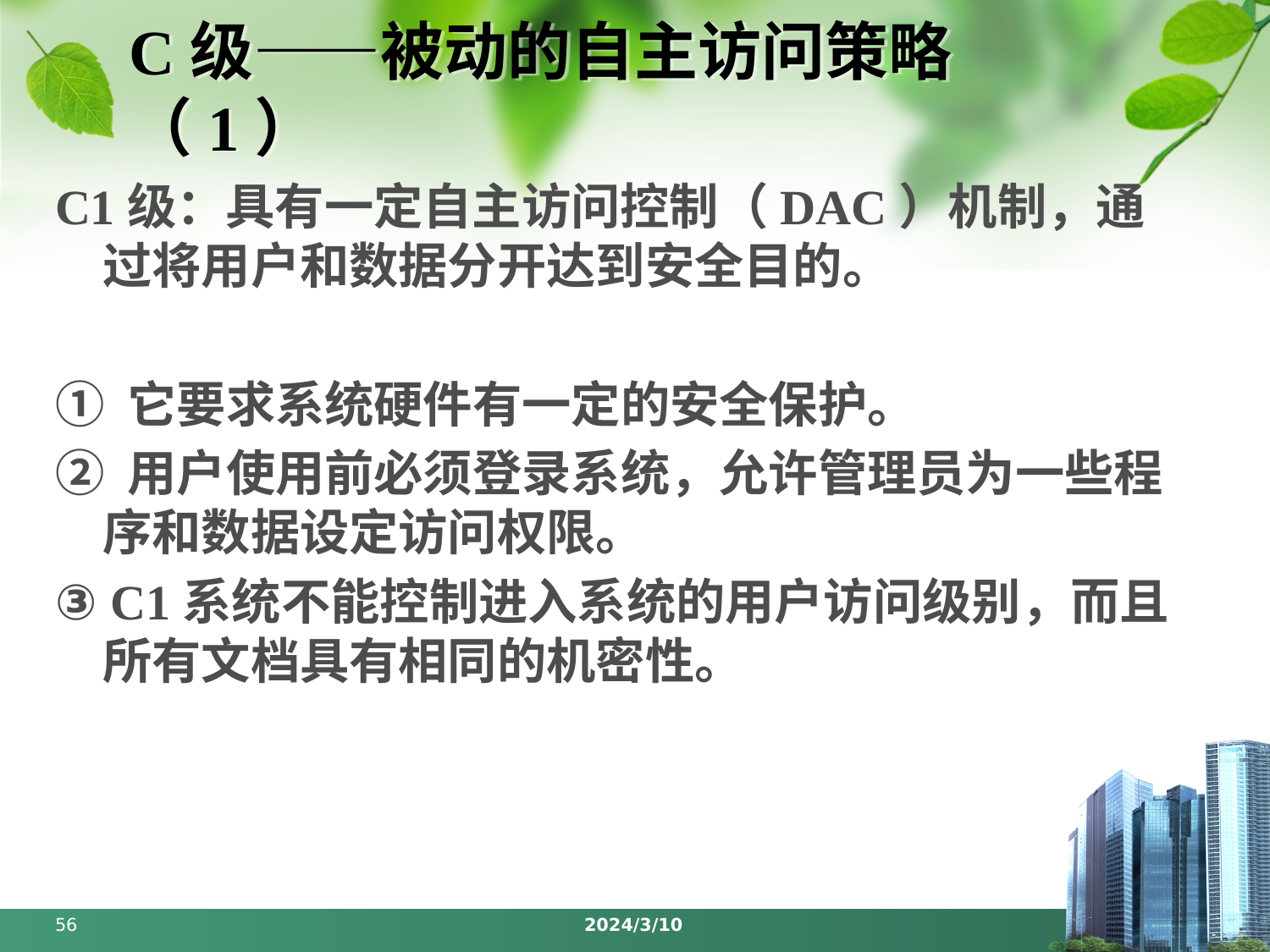

# C级——被动的自主访问策略（1）
C1级：具有一定自主访问控制（DAC）机制，通过将用户和数据分开达到安全目的。

① 它要求系统硬件有一定的安全保护。
② 用户使用前必须登录系统，允许管理员为一些程序和数据设定访问权限。
③ C1系统不能控制进入系统的用户访问级别，而且所有文档具有相同的机密性。
56
2024/3/10